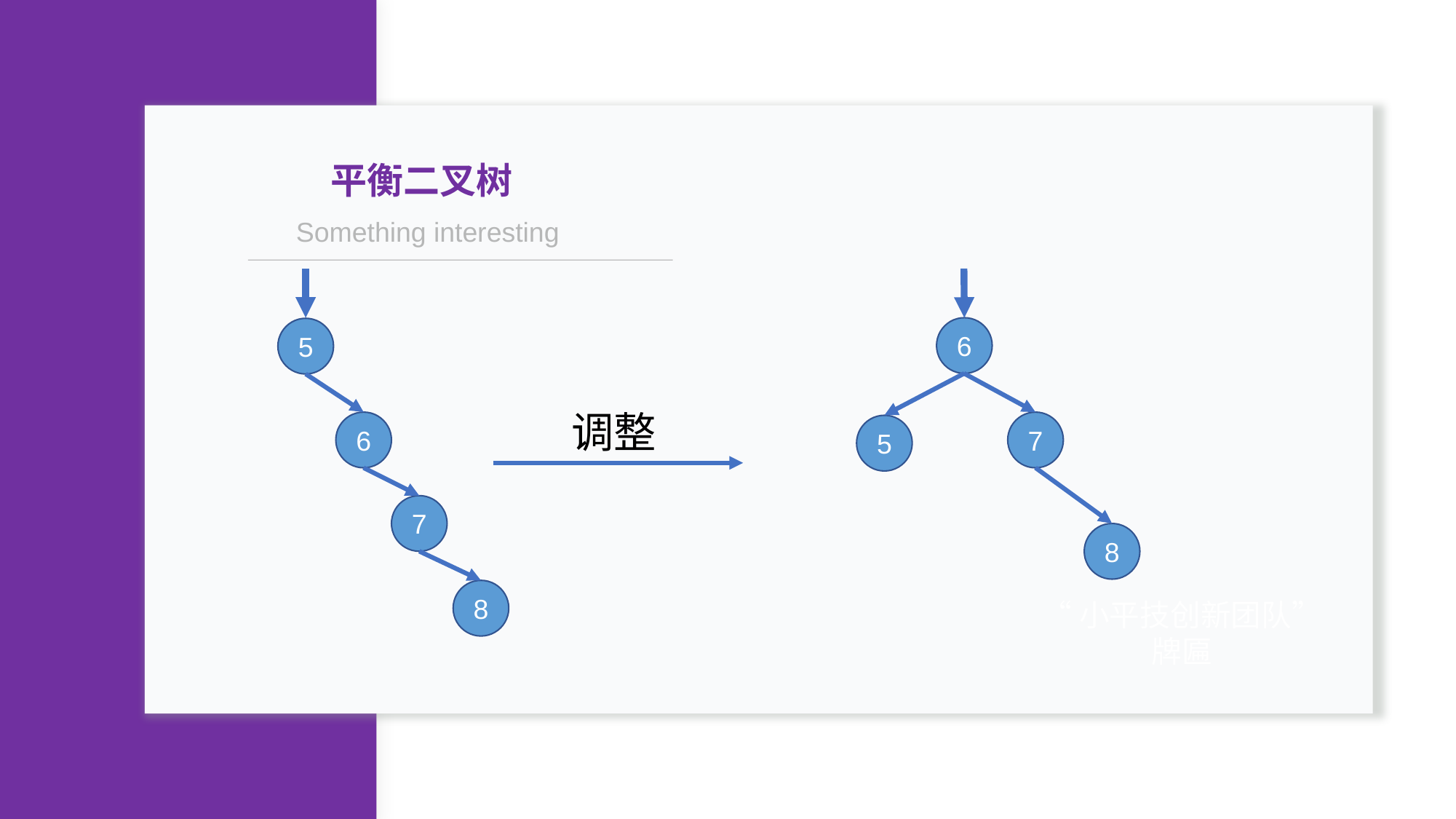

平衡二叉树
Something interesting

6
7
5
8
5
6
7
8
调整
“小平技创新团队”
牌匾